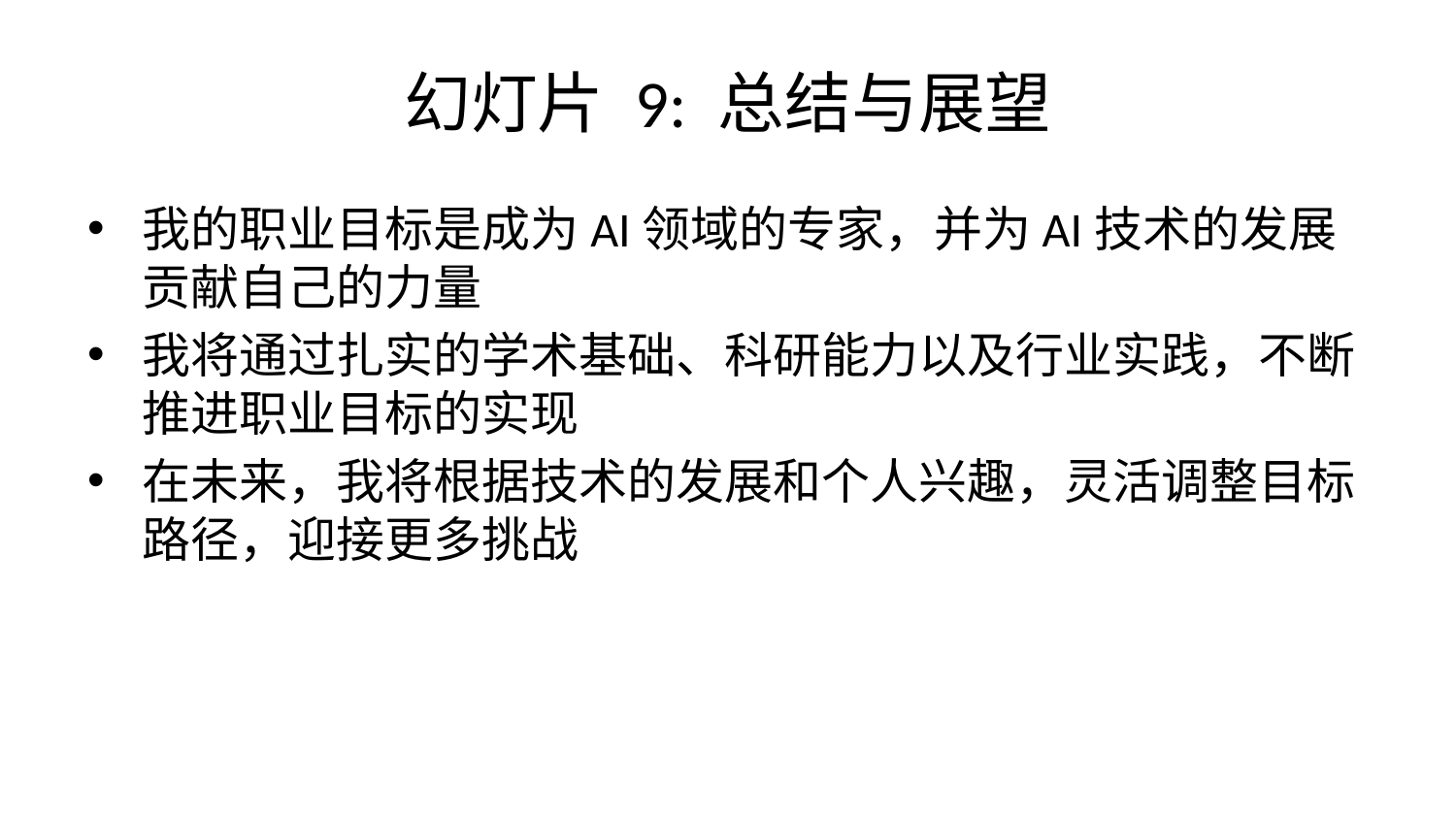

# 幻灯片 9: 总结与展望
我的职业目标是成为AI领域的专家，并为AI技术的发展贡献自己的力量
我将通过扎实的学术基础、科研能力以及行业实践，不断推进职业目标的实现
在未来，我将根据技术的发展和个人兴趣，灵活调整目标路径，迎接更多挑战